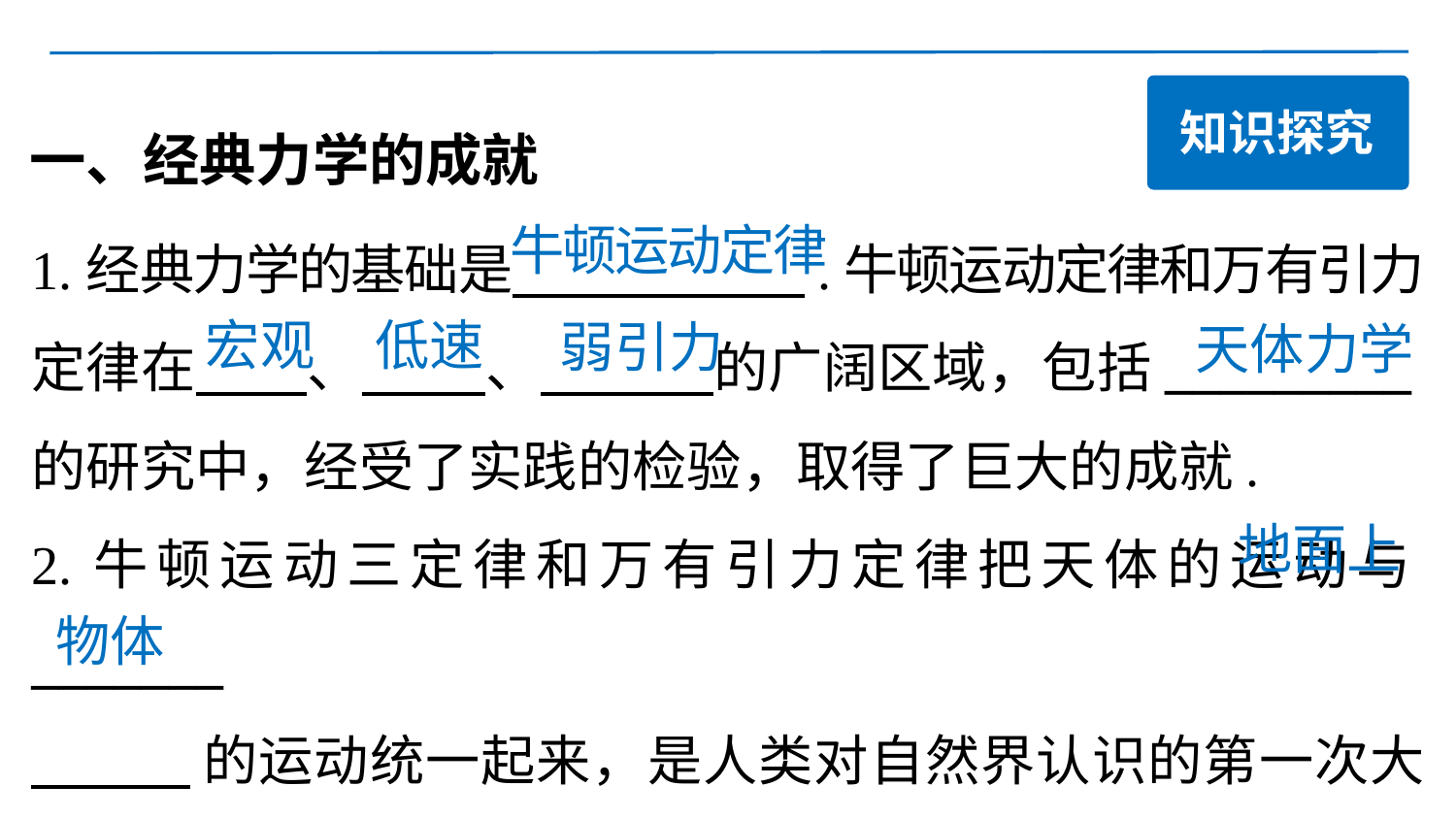

一、经典力学的成就
知识探究
1.经典力学的基础是                        .牛顿运动定律和万有引力定律在         、          、              的广阔区域，包括_________的研究中，经受了实践的检验，取得了巨大的成就.
2.牛顿运动三定律和万有引力定律把天体的运动与_______
            的运动统一起来，是人类对自然界认识的第一次大综合，是人类认识史上的一次重大飞跃.
牛顿运动定律
低速
宏观
弱引力
天体力学
地面上
物体